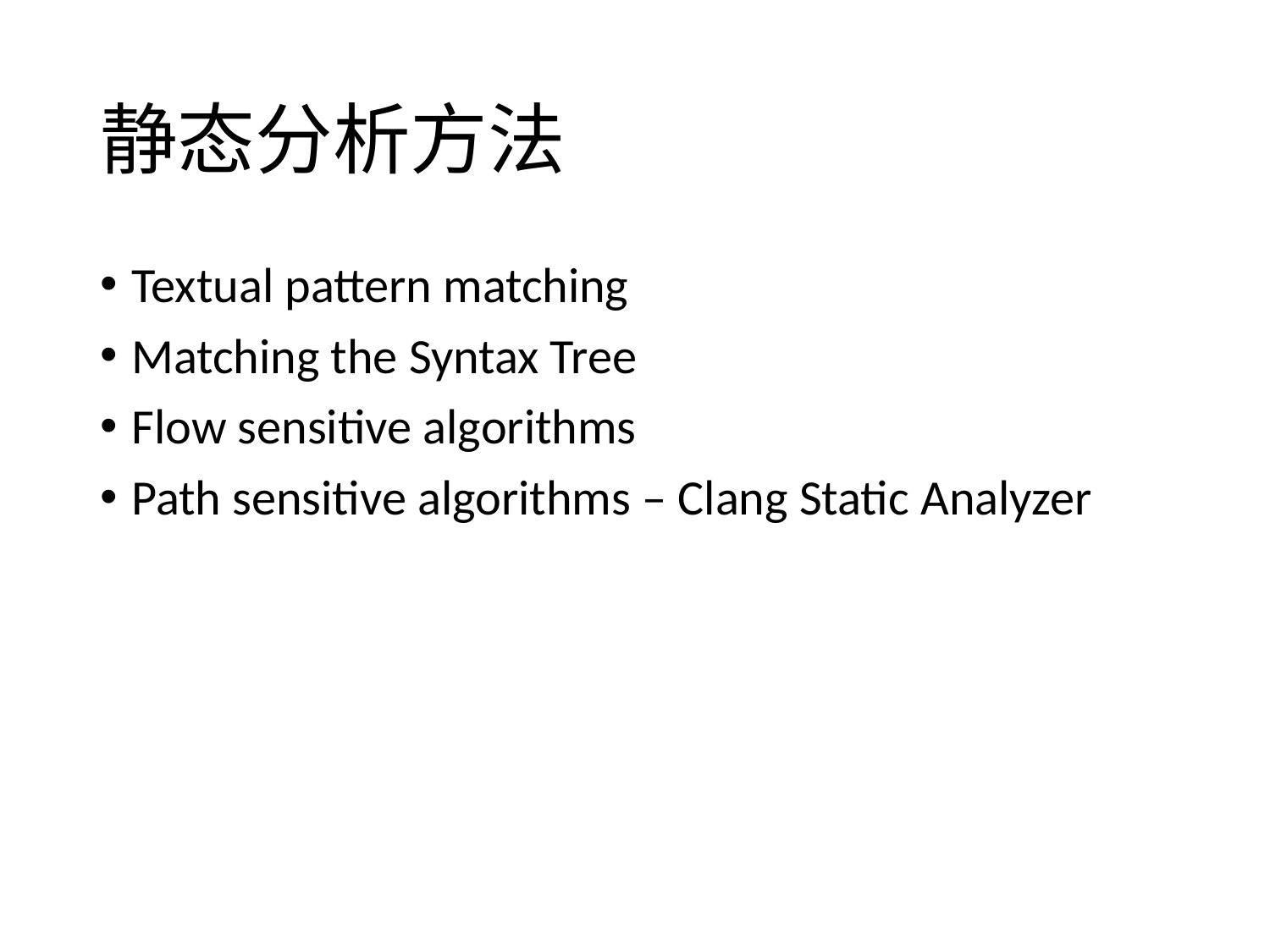

# 静态分析方法
Textual pattern matching
Matching the Syntax Tree
Flow sensitive algorithms
Path sensitive algorithms – Clang Static Analyzer